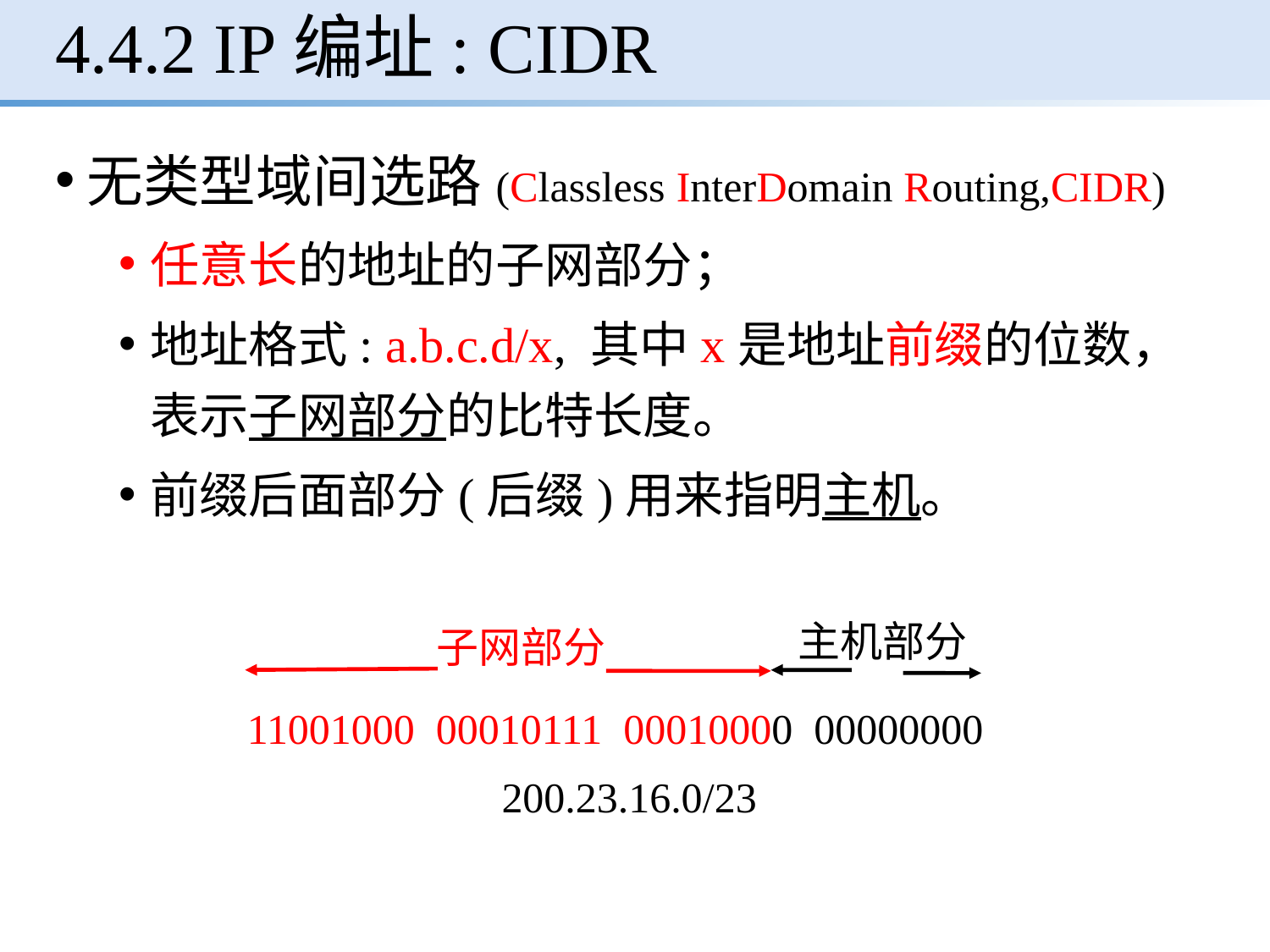

# 4.4.2 IP编址: CIDR
无类型域间选路(Classless InterDomain Routing,CIDR)
任意长的地址的子网部分；
地址格式: a.b.c.d/x, 其中x是地址前缀的位数，表示子网部分的比特长度。
前缀后面部分(后缀)用来指明主机。
主机部分
子网部分

11001000  00010111  00010000  00000000
200.23.16.0/23